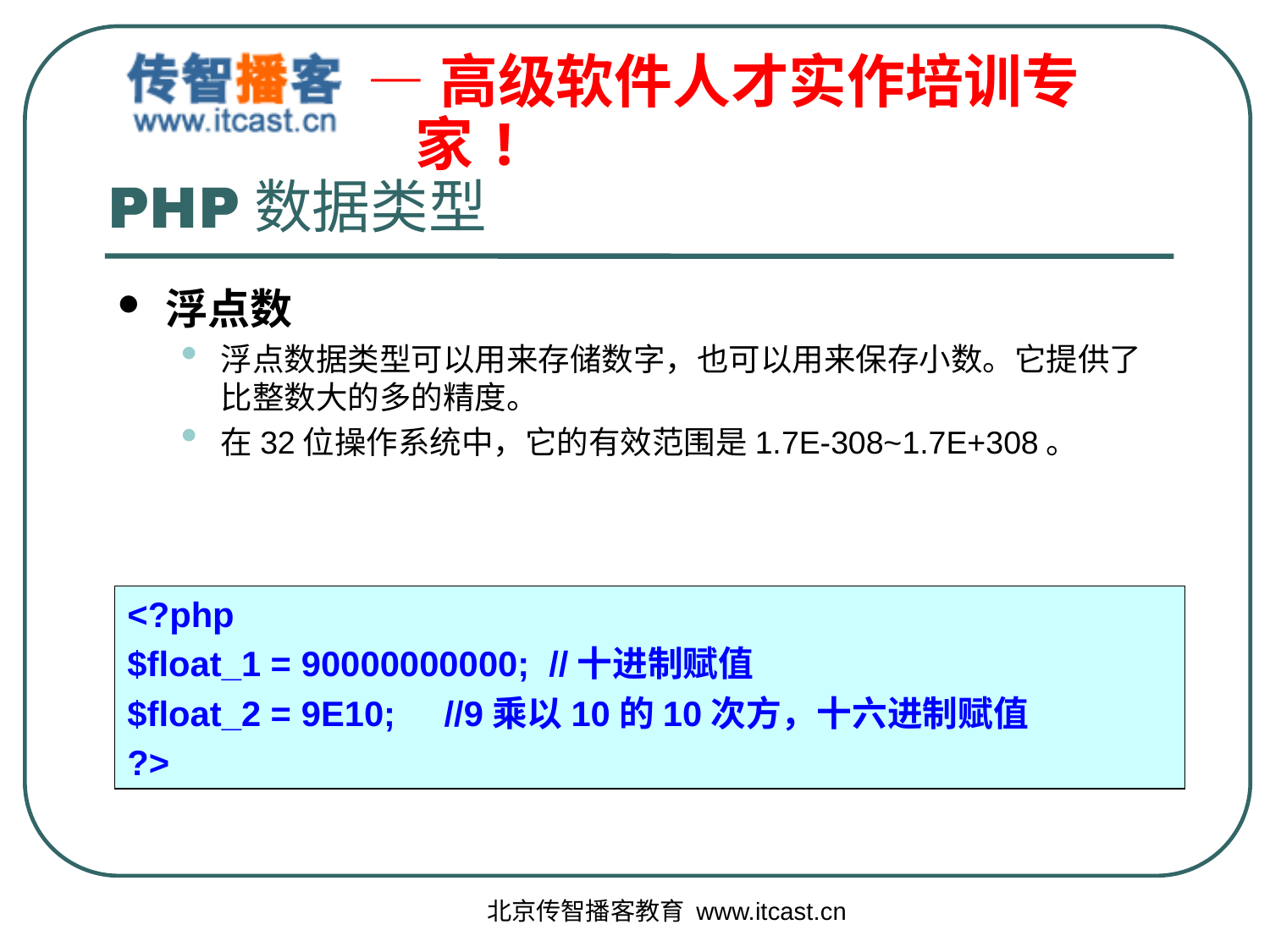

# PHP数据类型
浮点数
浮点数据类型可以用来存储数字，也可以用来保存小数。它提供了比整数大的多的精度。
在32位操作系统中，它的有效范围是1.7E-308~1.7E+308。
<?php
$float_1 = 90000000000;  //十进制赋值
$float_2 = 9E10;     //9乘以10的10次方，十六进制赋值
?>